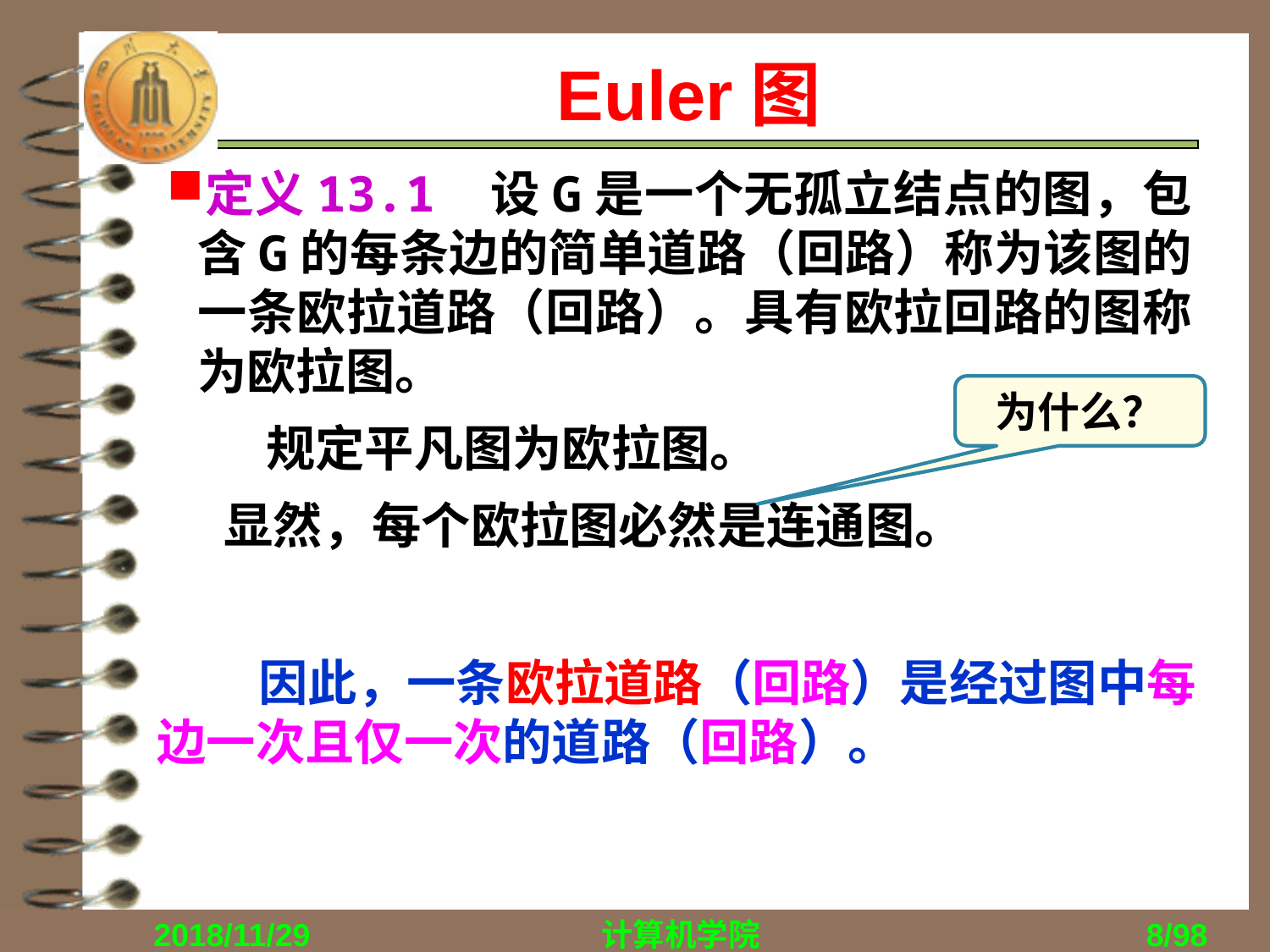

# Euler图
定义13.1　设G是一个无孤立结点的图，包含G的每条边的简单道路（回路）称为该图的一条欧拉道路（回路）。具有欧拉回路的图称为欧拉图。
　　规定平凡图为欧拉图。
    显然，每个欧拉图必然是连通图。
为什么？
        因此，一条欧拉道路（回路）是经过图中每边一次且仅一次的道路（回路）。
2018/11/29
计算机学院
8/98